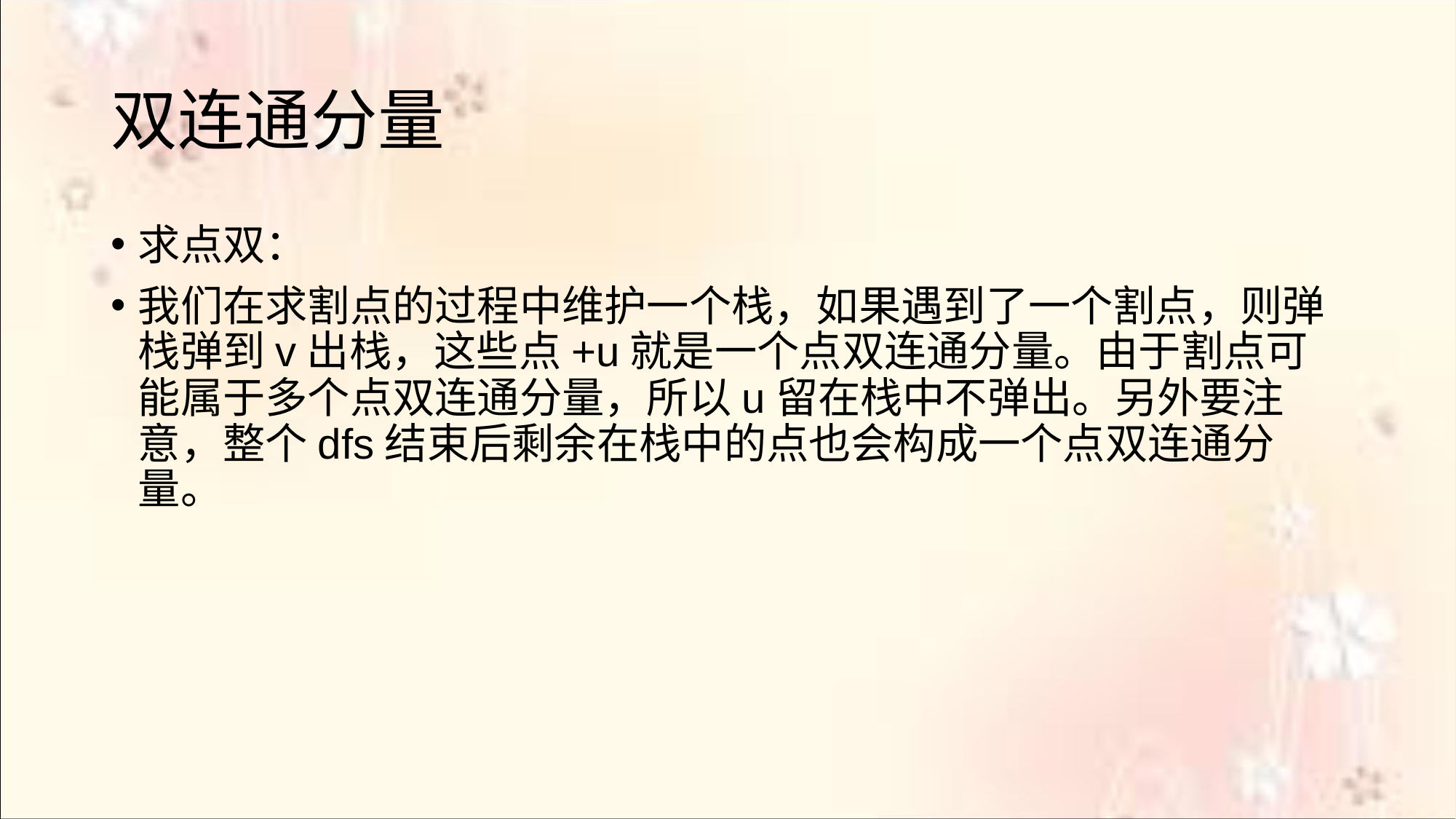

# 双连通分量
求点双：
我们在求割点的过程中维护一个栈，如果遇到了一个割点，则弹栈弹到v出栈，这些点+u就是一个点双连通分量。由于割点可能属于多个点双连通分量，所以u留在栈中不弹出。另外要注意，整个dfs结束后剩余在栈中的点也会构成一个点双连通分量。